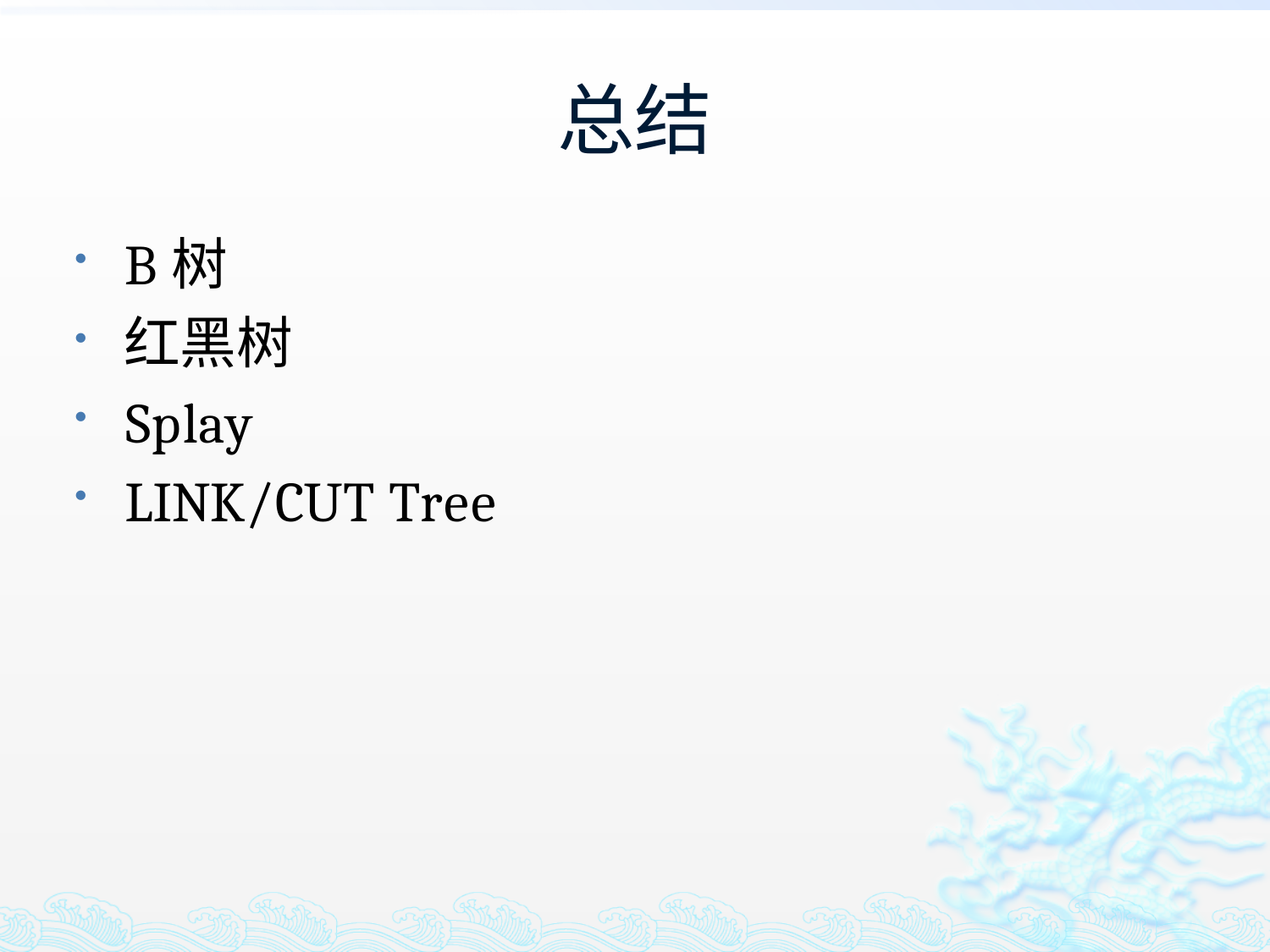

# 总结
B树
红黑树
Splay
LINK/CUT Tree